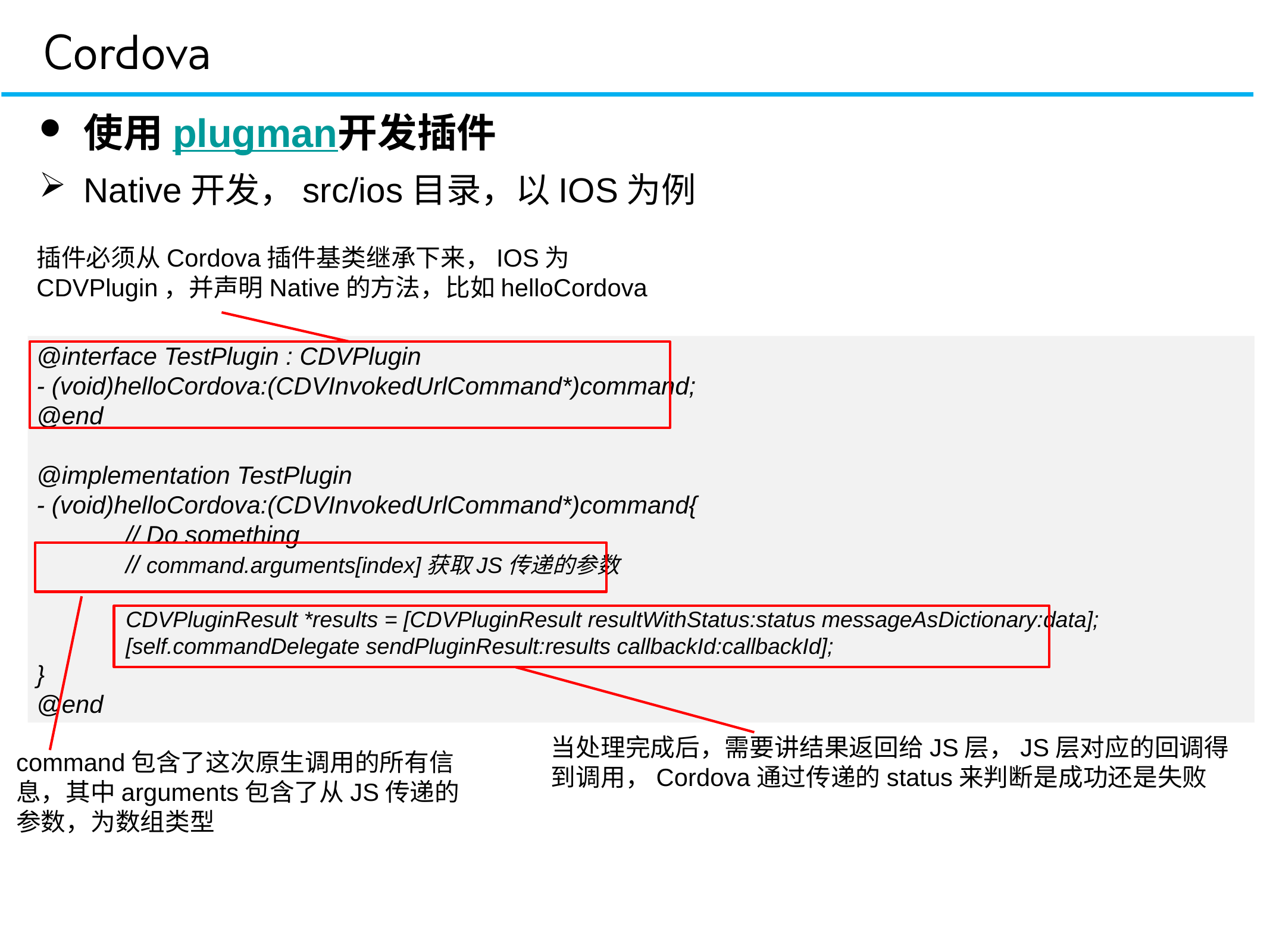

Cordova

使用plugman开发插件
Native开发，src/ios目录，以IOS为例
插件必须从Cordova插件基类继承下来，IOS为CDVPlugin，并声明Native的方法，比如helloCordova
@interface TestPlugin : CDVPlugin
- (void)helloCordova:(CDVInvokedUrlCommand*)command;
@end

@implementation TestPlugin
- (void)helloCordova:(CDVInvokedUrlCommand*)command{
    	// Do something
	// command.arguments[index]获取JS传递的参数

	CDVPluginResult *results = [CDVPluginResult resultWithStatus:status messageAsDictionary:data];
	[self.commandDelegate sendPluginResult:results callbackId:callbackId];
}
@end

当处理完成后，需要讲结果返回给JS层，JS层对应的回调得到调用，Cordova通过传递的status来判断是成功还是失败
command包含了这次原生调用的所有信息，其中arguments包含了从JS传递的参数，为数组类型